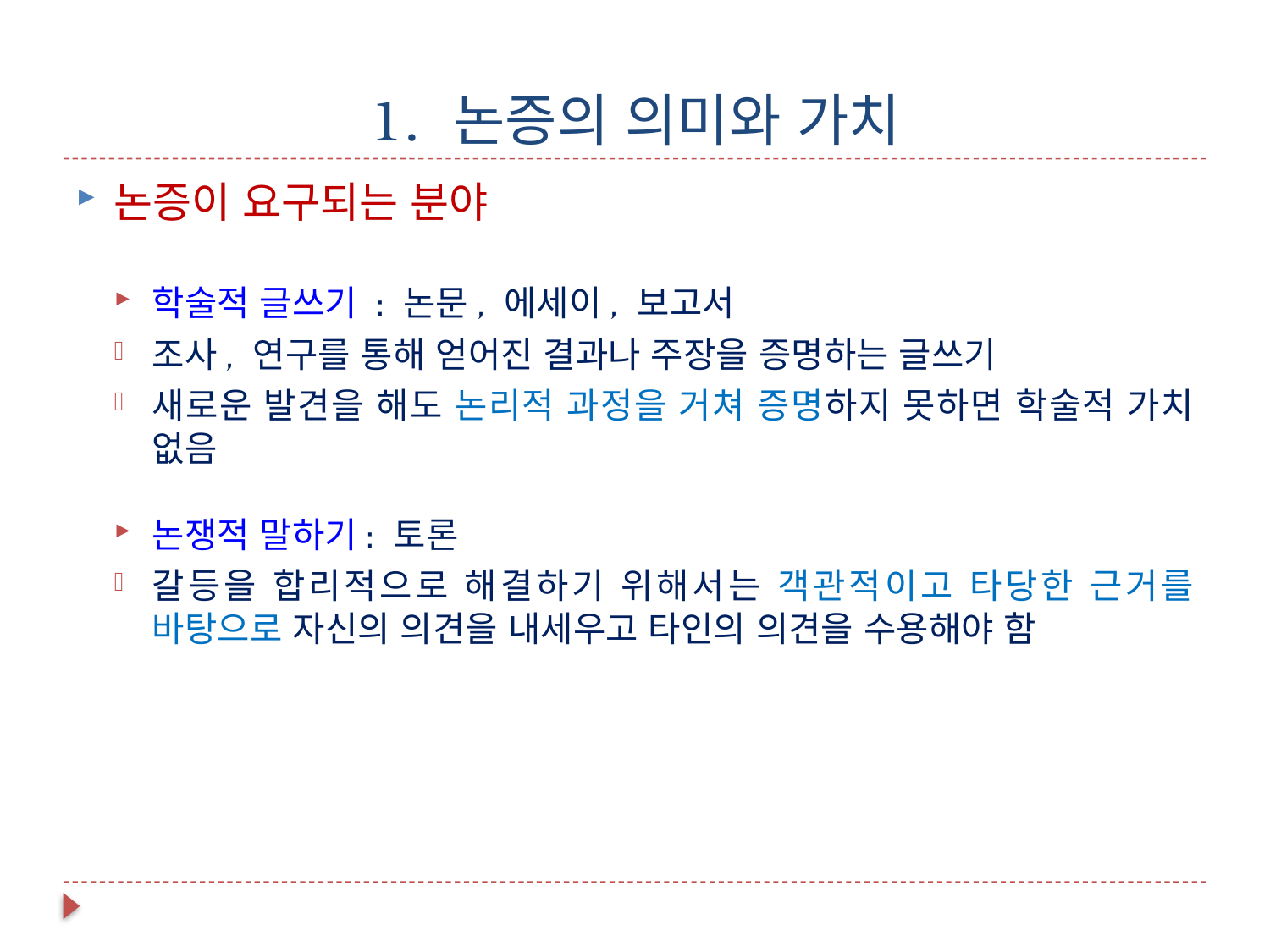

# 1. 논증의 의미와 가치
논증이 요구되는 분야

학술적 글쓰기 : 논문, 에세이, 보고서
조사, 연구를 통해 얻어진 결과나 주장을 증명하는 글쓰기
새로운 발견을 해도 논리적 과정을 거쳐 증명하지 못하면 학술적 가치 없음

논쟁적 말하기: 토론
갈등을 합리적으로 해결하기 위해서는 객관적이고 타당한 근거를 바탕으로 자신의 의견을 내세우고 타인의 의견을 수용해야 함